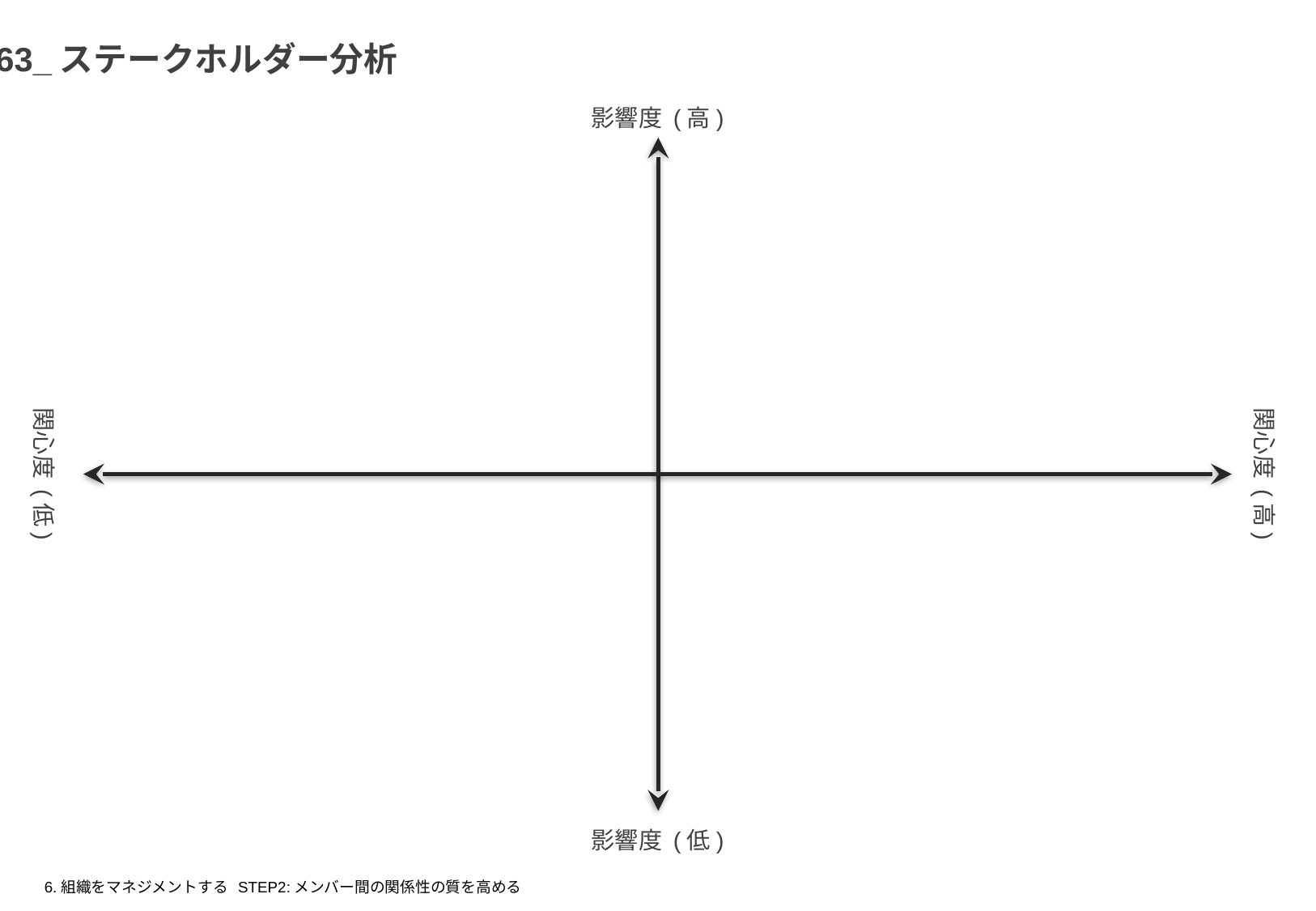

63_ステークホルダー分析
影響度 (高)
関心度 (低)
関心度 (高)
影響度 (低)
6.組織をマネジメントする
STEP2:メンバー間の関係性の質を高める